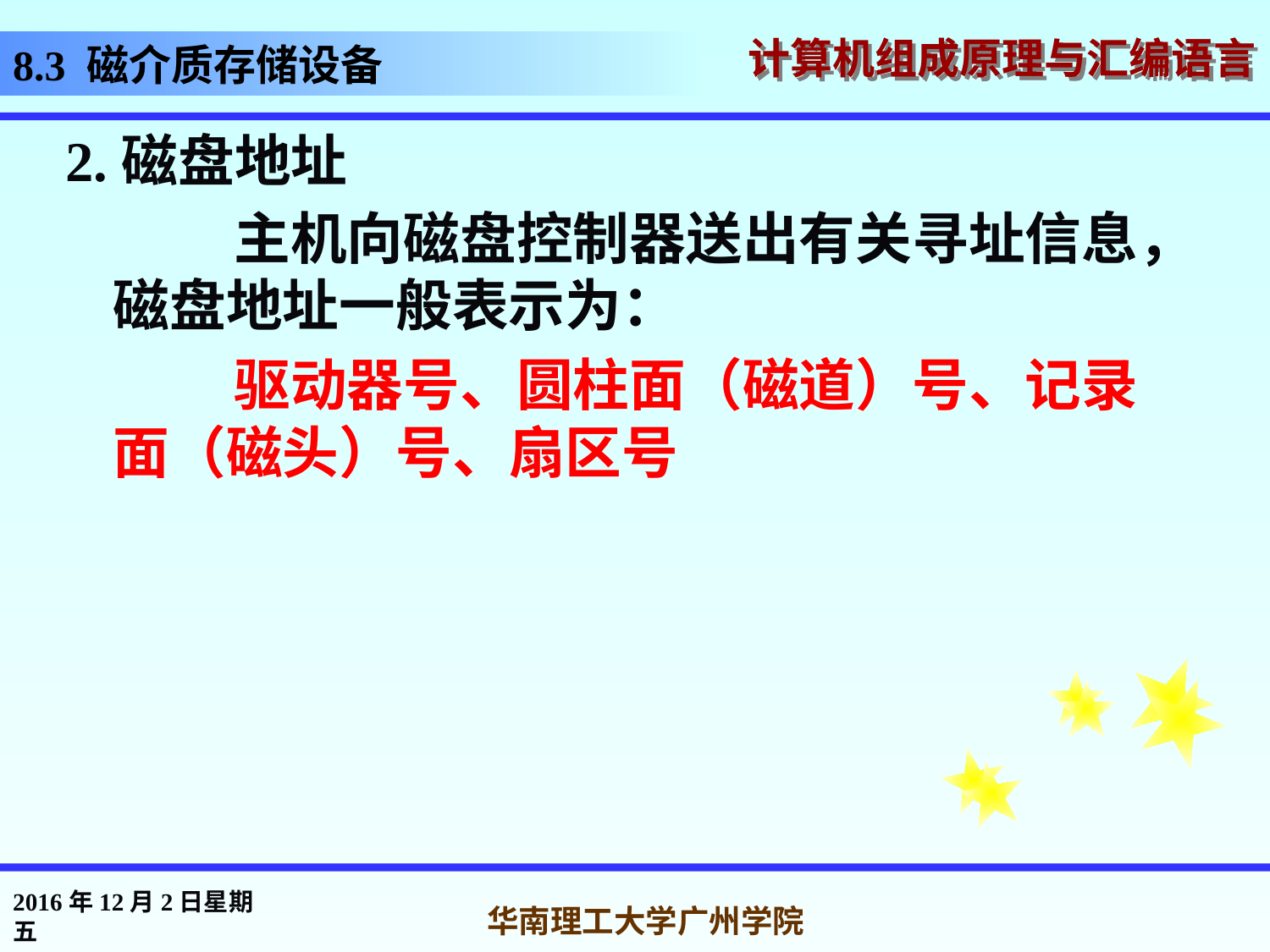

# 8.3 磁介质存储设备
2.磁盘地址
            主机向磁盘控制器送出有关寻址信息，磁盘地址一般表示为：
            驱动器号、圆柱面（磁道）号、记录面（磁头）号、扇区号
2016年12月2日星期五
华南理工大学广州学院